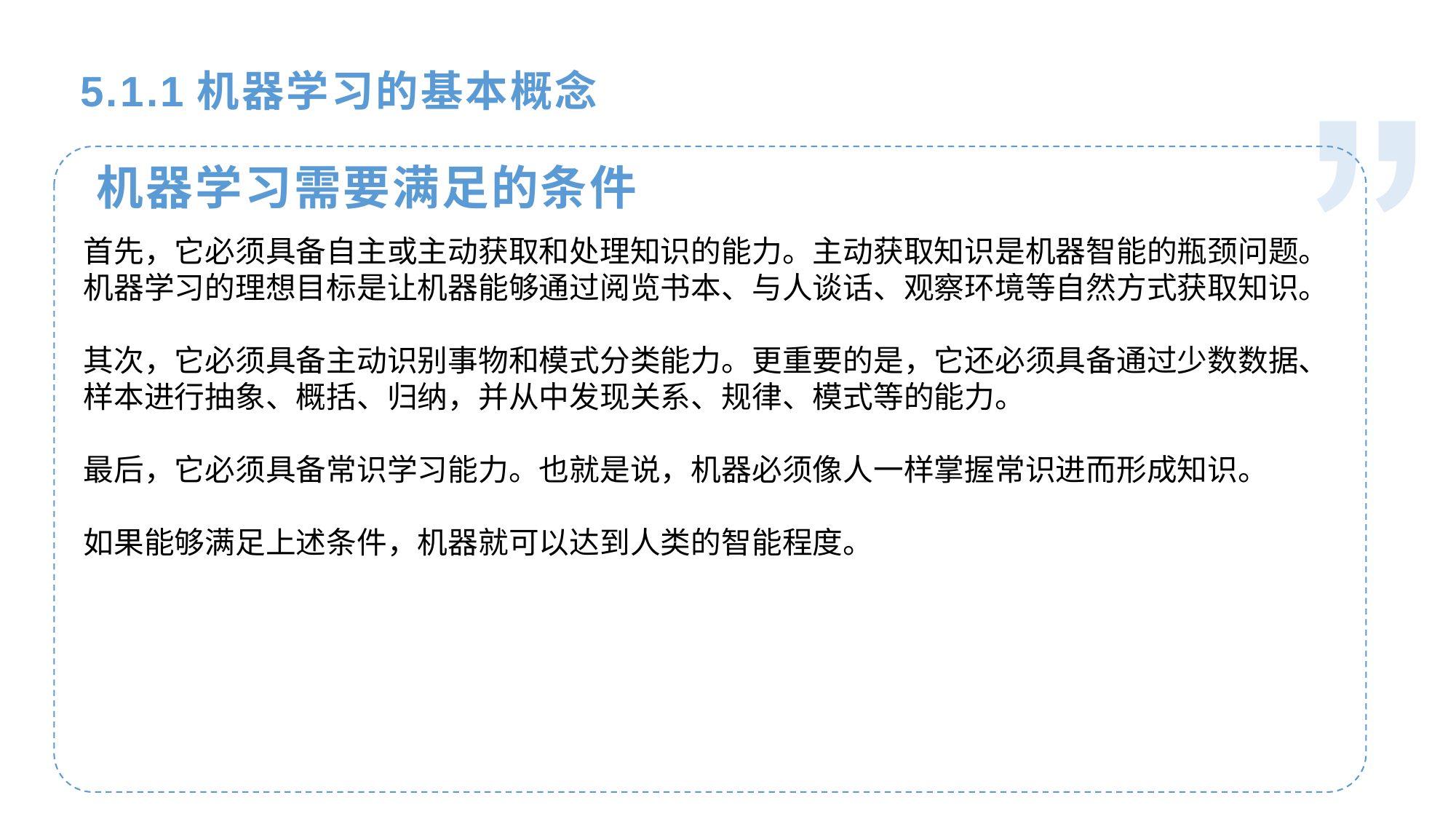

人工智能基础
5.1.1机器学习的基本概念

机器学习需要满足的条件

首先，它必须具备自主或主动获取和处理知识的能力。主动获取知识是机器智能的瓶颈问题。机器学习的理想目标是让机器能够通过阅览书本、与人谈话、观察环境等自然方式获取知识。

其次，它必须具备主动识别事物和模式分类能力。更重要的是，它还必须具备通过少数数据、样本进行抽象、概括、归纳，并从中发现关系、规律、模式等的能力。

最后，它必须具备常识学习能力。也就是说，机器必须像人一样掌握常识进而形成知识。

如果能够满足上述条件，机器就可以达到人类的智能程度。